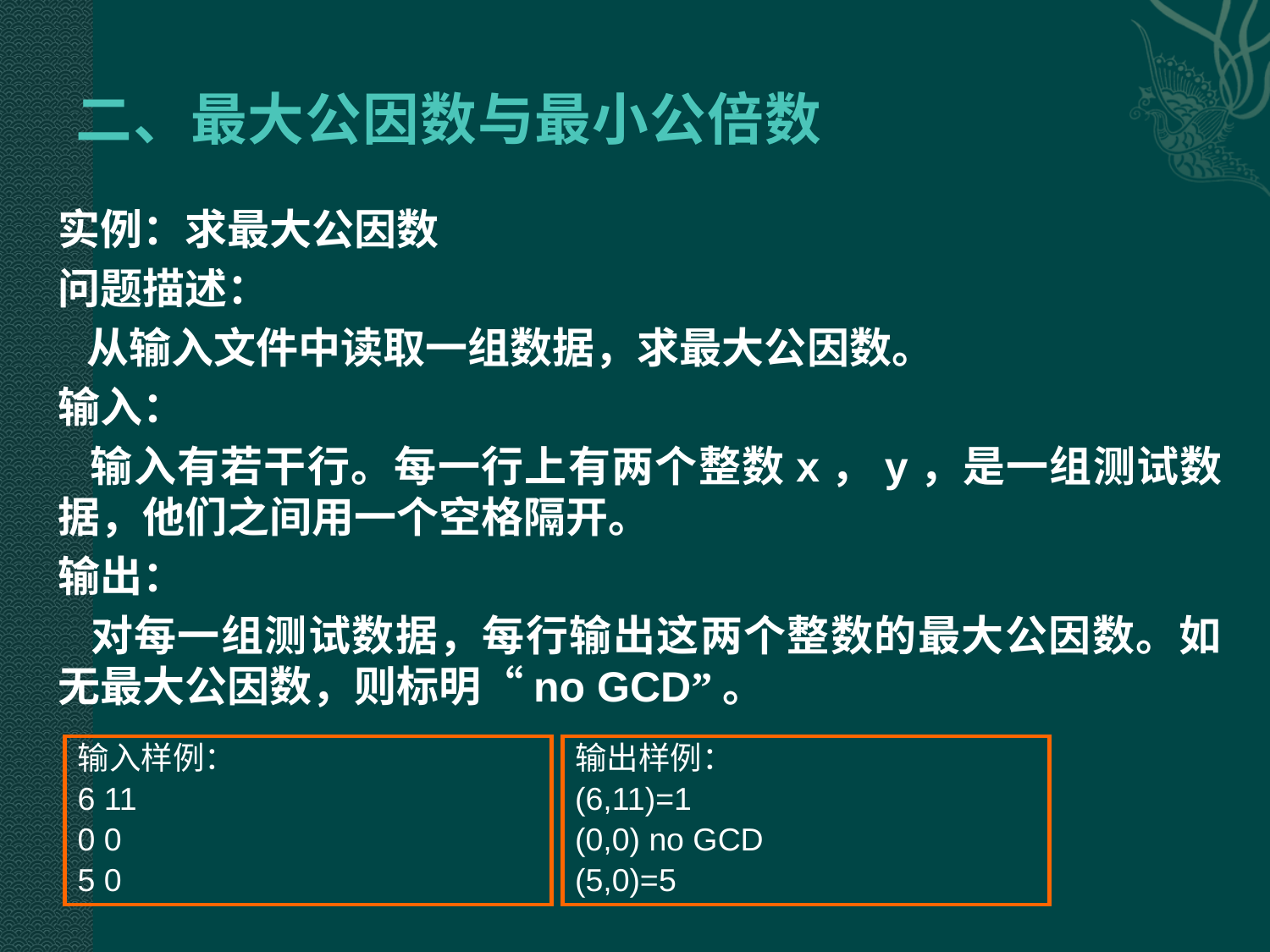

# 二、最大公因数与最小公倍数
实例：求最大公因数
问题描述：
  从输入文件中读取一组数据，求最大公因数。
输入：
  输入有若干行。每一行上有两个整数x，y，是一组测试数据，他们之间用一个空格隔开。
输出：
  对每一组测试数据，每行输出这两个整数的最大公因数。如无最大公因数，则标明“no GCD”。

输入样例：
6 11
0 0
5 0
输出样例：
(6,11)=1
(0,0) no GCD
(5,0)=5